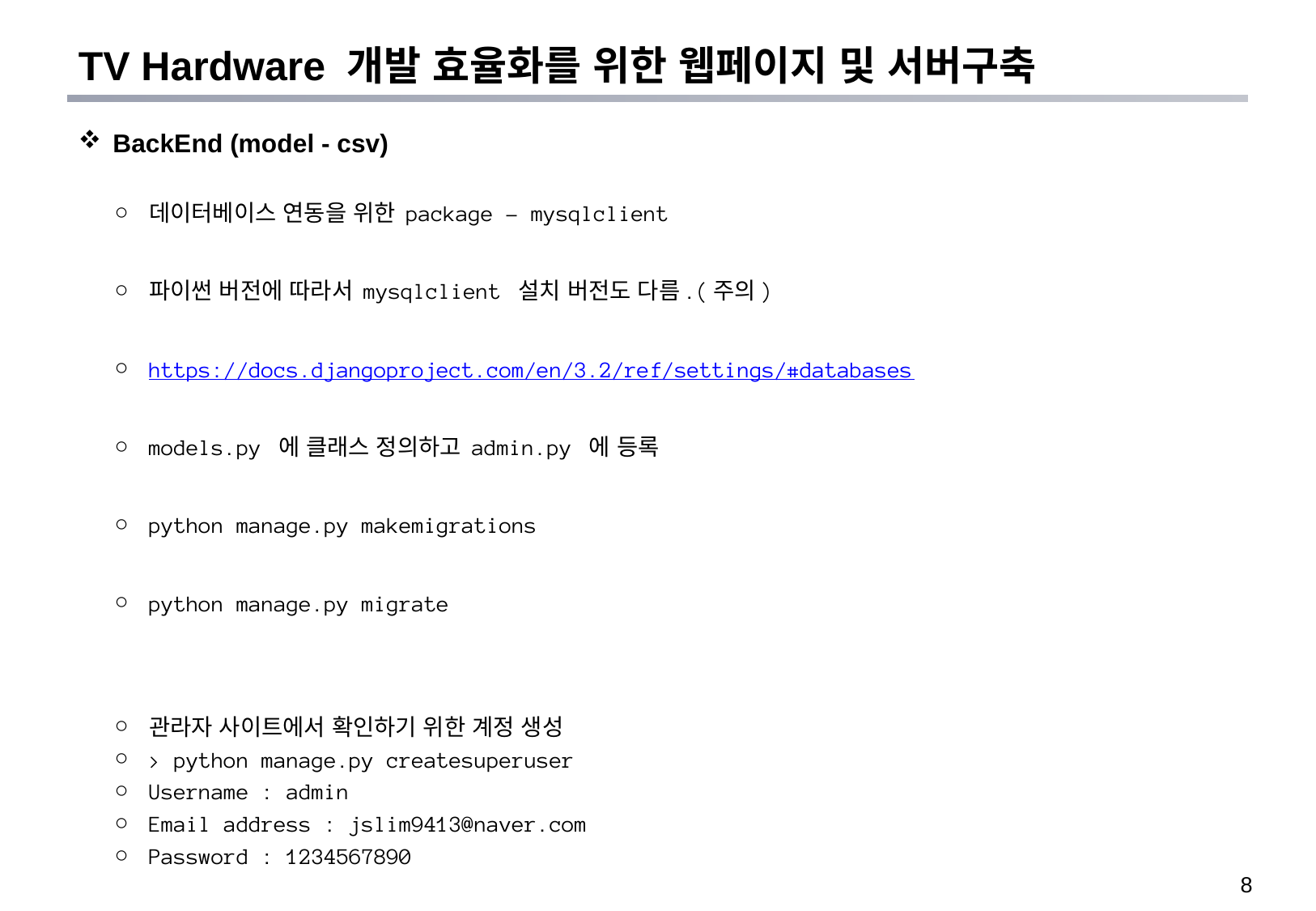

# TV Hardware 개발 효율화를 위한 웹페이지 및 서버구축
BackEnd (model - csv)

데이터베이스 연동을 위한 package - mysqlclient

파이썬 버전에 따라서 mysqlclient 설치 버전도 다름.(주의)

https://docs.djangoproject.com/en/3.2/ref/settings/#databases

models.py 에 클래스 정의하고 admin.py 에 등록

python manage.py makemigrations

python manage.py migrate

관라자 사이트에서 확인하기 위한 계정 생성
> python manage.py createsuperuser
Username : admin
Email address : jslim9413@naver.com
Password : 1234567890